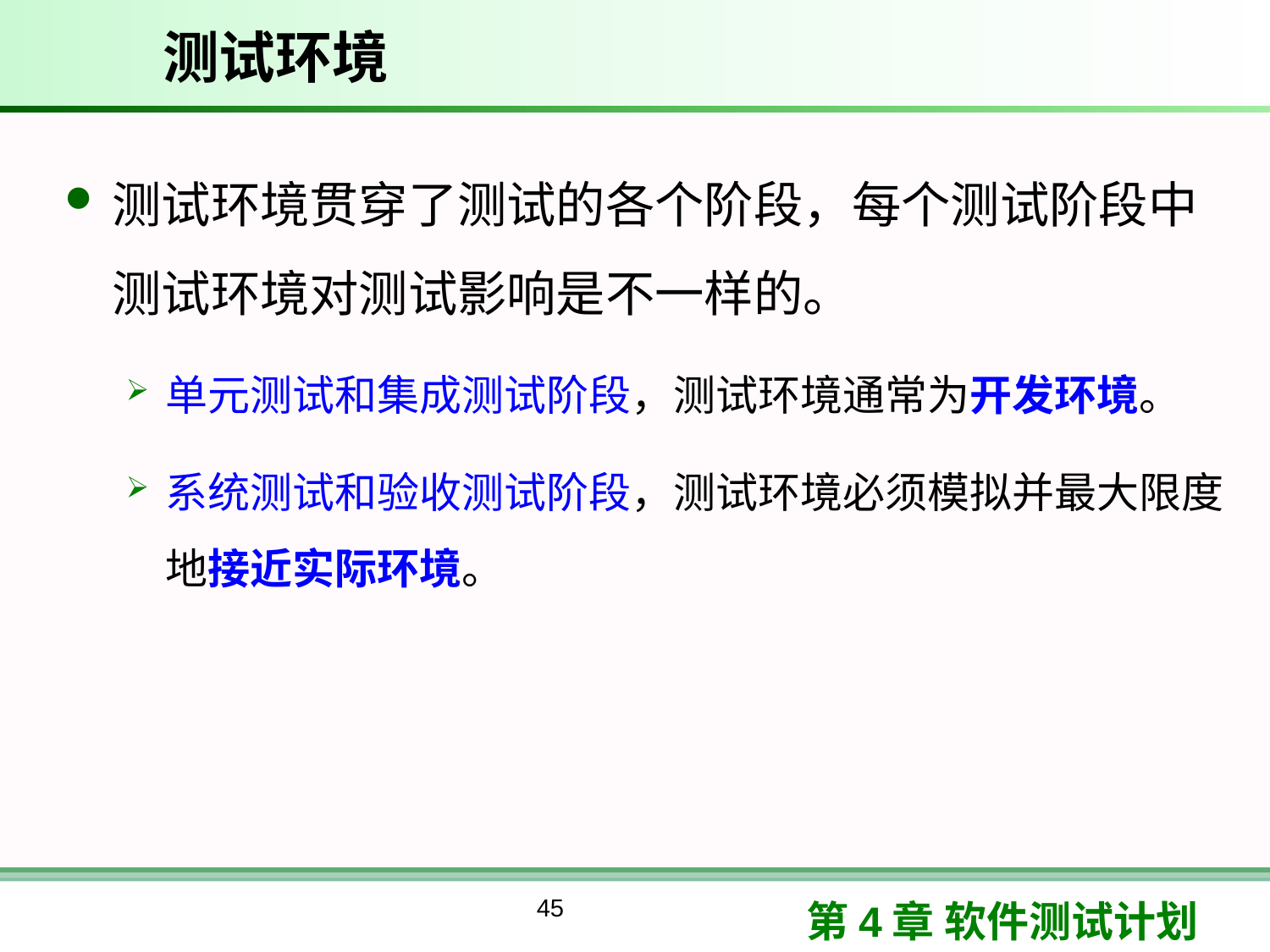

# 测试环境
测试环境贯穿了测试的各个阶段，每个测试阶段中测试环境对测试影响是不一样的。
单元测试和集成测试阶段，测试环境通常为开发环境。
系统测试和验收测试阶段，测试环境必须模拟并最大限度地接近实际环境。
45